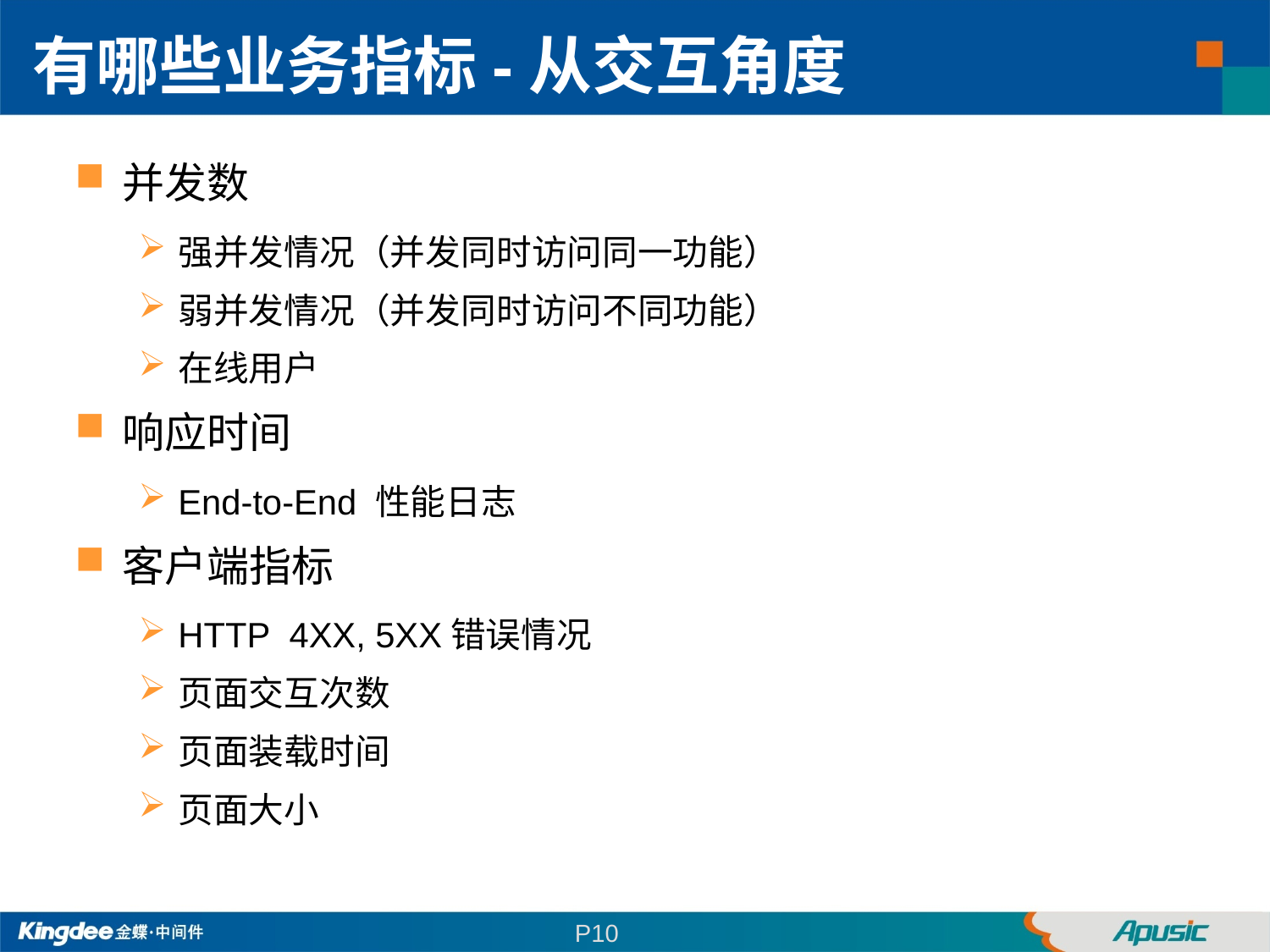

有哪些业务指标-从交互角度
并发数
强并发情况（并发同时访问同一功能）
弱并发情况（并发同时访问不同功能）
在线用户
响应时间
End-to-End 性能日志
客户端指标
HTTP  4XX, 5XX错误情况
页面交互次数
页面装载时间
页面大小